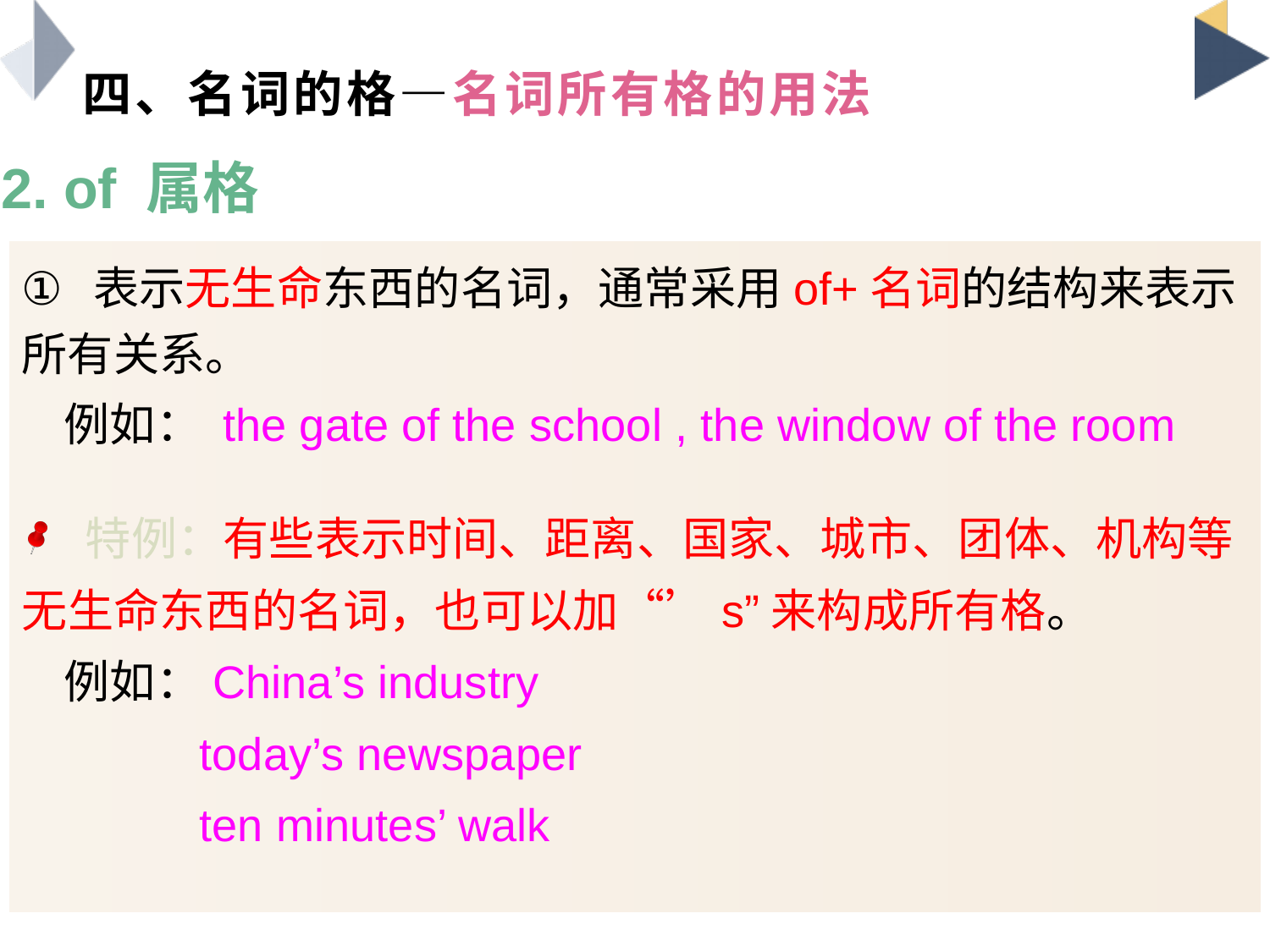

# 四、名词的格—名词所有格的用法
2. of 属格
表示无生命东西的名词，通常采用of+名词的结构来表示
所有关系。
   例如： the gate of the school , the window of the room

特例：有些表示时间、距离、国家、城市、团体、机构等
无生命东西的名词，也可以加“’s”来构成所有格。
   例如：China’s industry
              today’s newspaper
              ten minutes’ walk